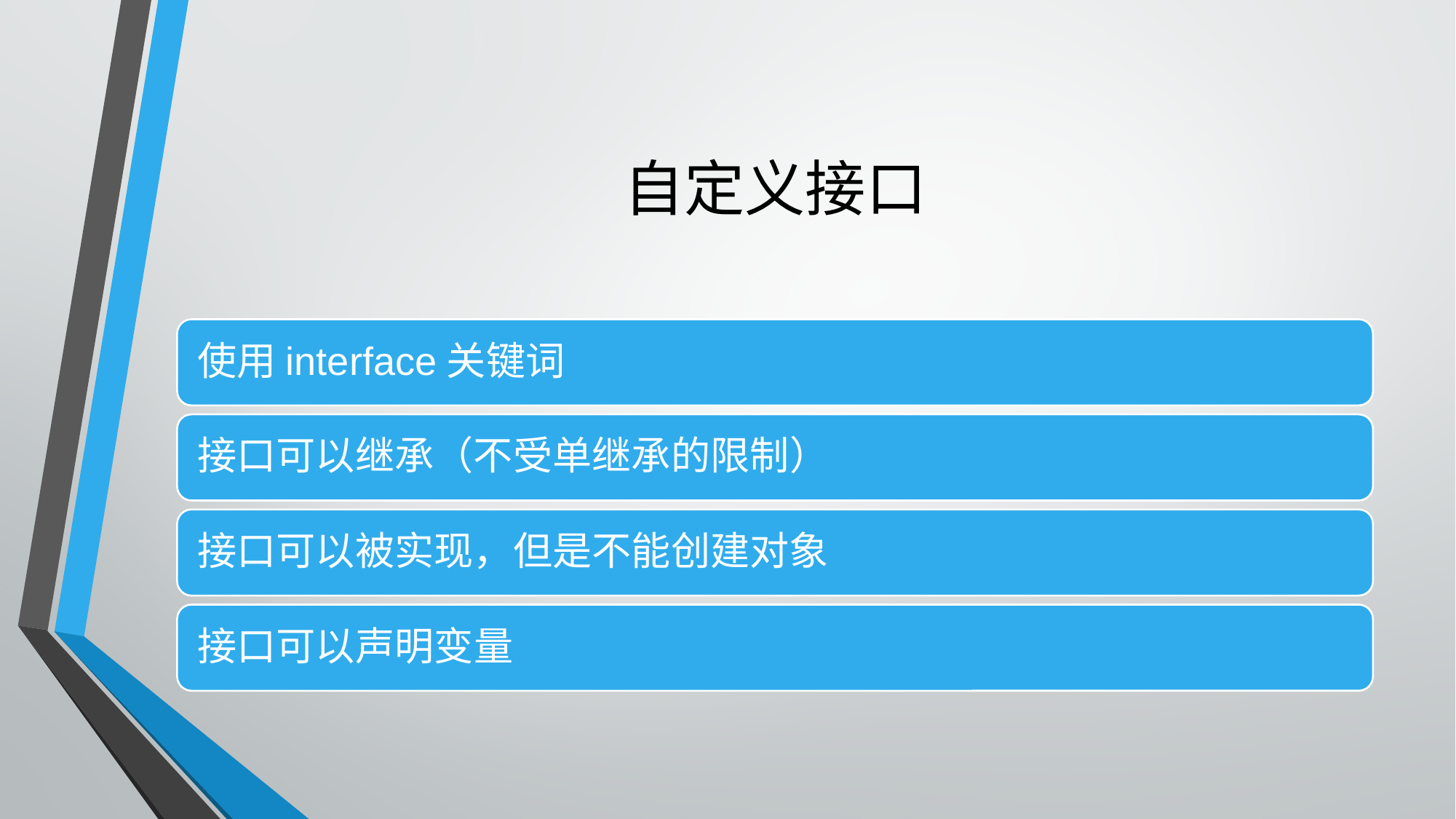

# 自定义接口
使用interface关键词
接口可以继承（不受单继承的限制）
接口可以被实现，但是不能创建对象
接口可以声明变量